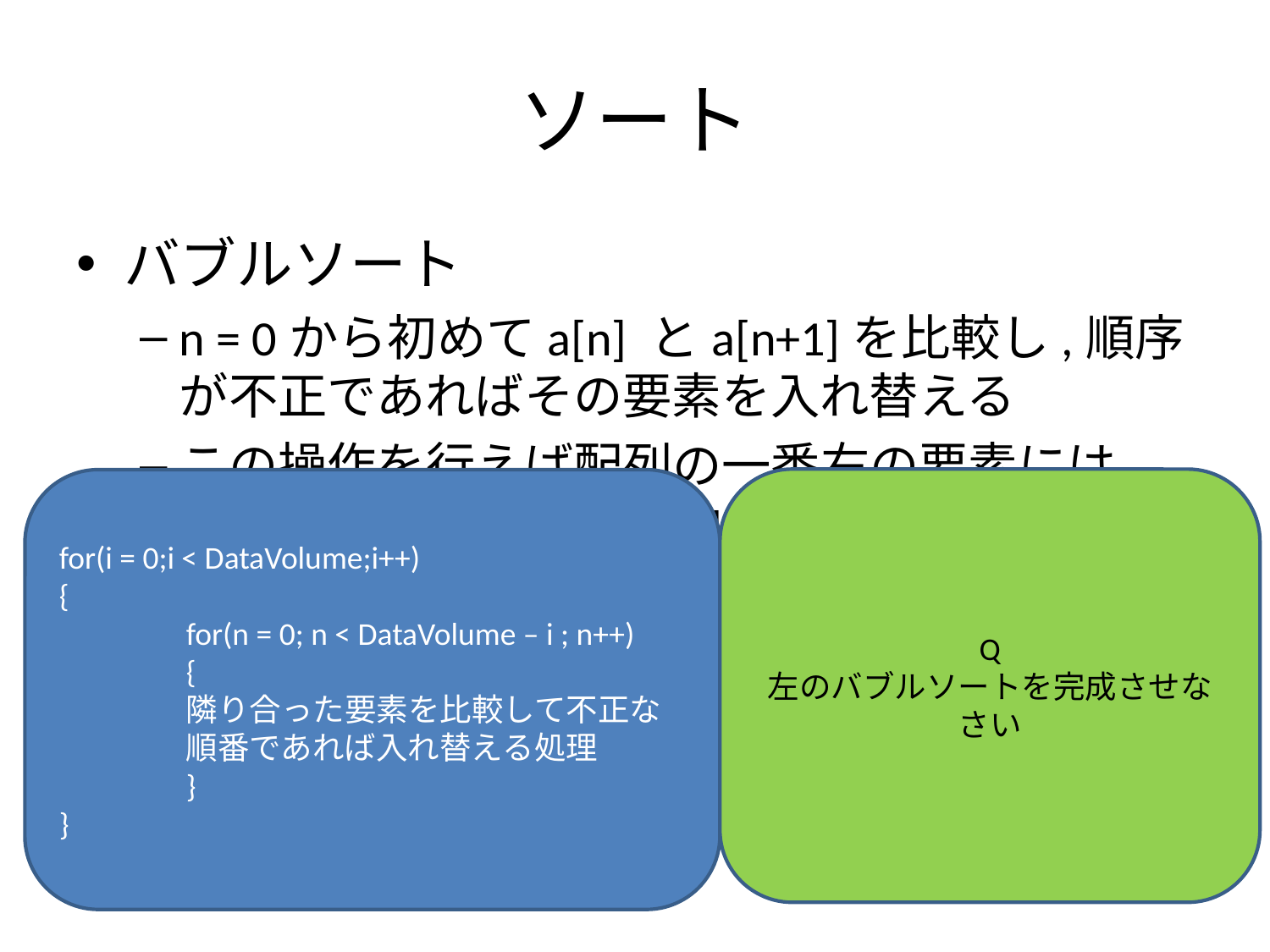

# ソート
バブルソート
n = 0から初めてa[n] とa[n+1]を比較し,順序が不正であればその要素を入れ替える
この操作を行えば配列の一番右の要素にはもっとも大きな値が格納される
これらを繰り返すことでソートが行われる

Q
左のバブルソートを完成させなさい
for(i = 0;i < DataVolume;i++)
{
	for(n = 0; n < DataVolume – i ; n++)
	{
	隣り合った要素を比較して不正な
	順番であれば入れ替える処理
	}
}